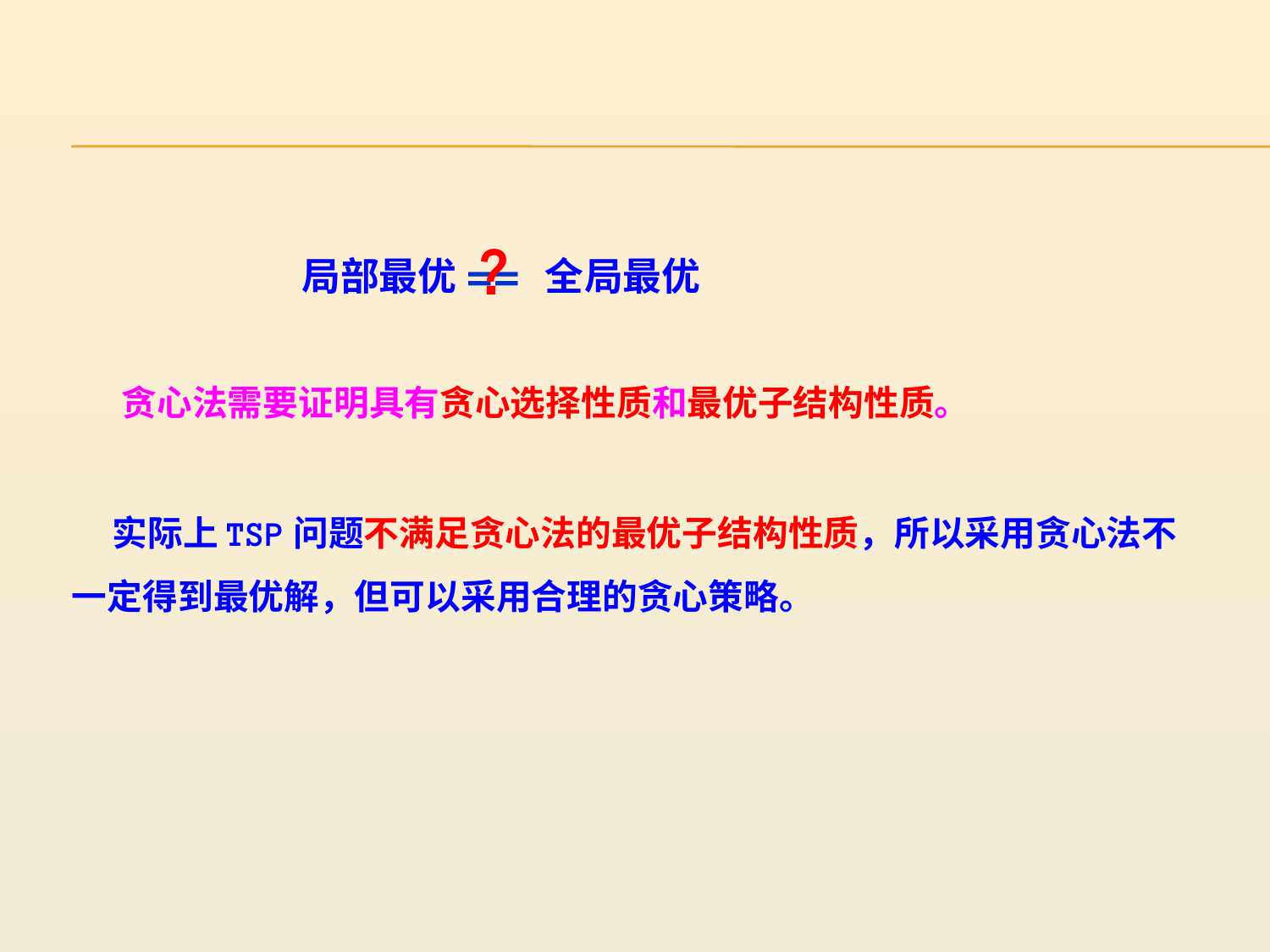

?
==
局部最优          全局最优
贪心法需要证明具有贪心选择性质和最优子结构性质。
    实际上TSP问题不满足贪心法的最优子结构性质，所以采用贪心法不一定得到最优解，但可以采用合理的贪心策略。